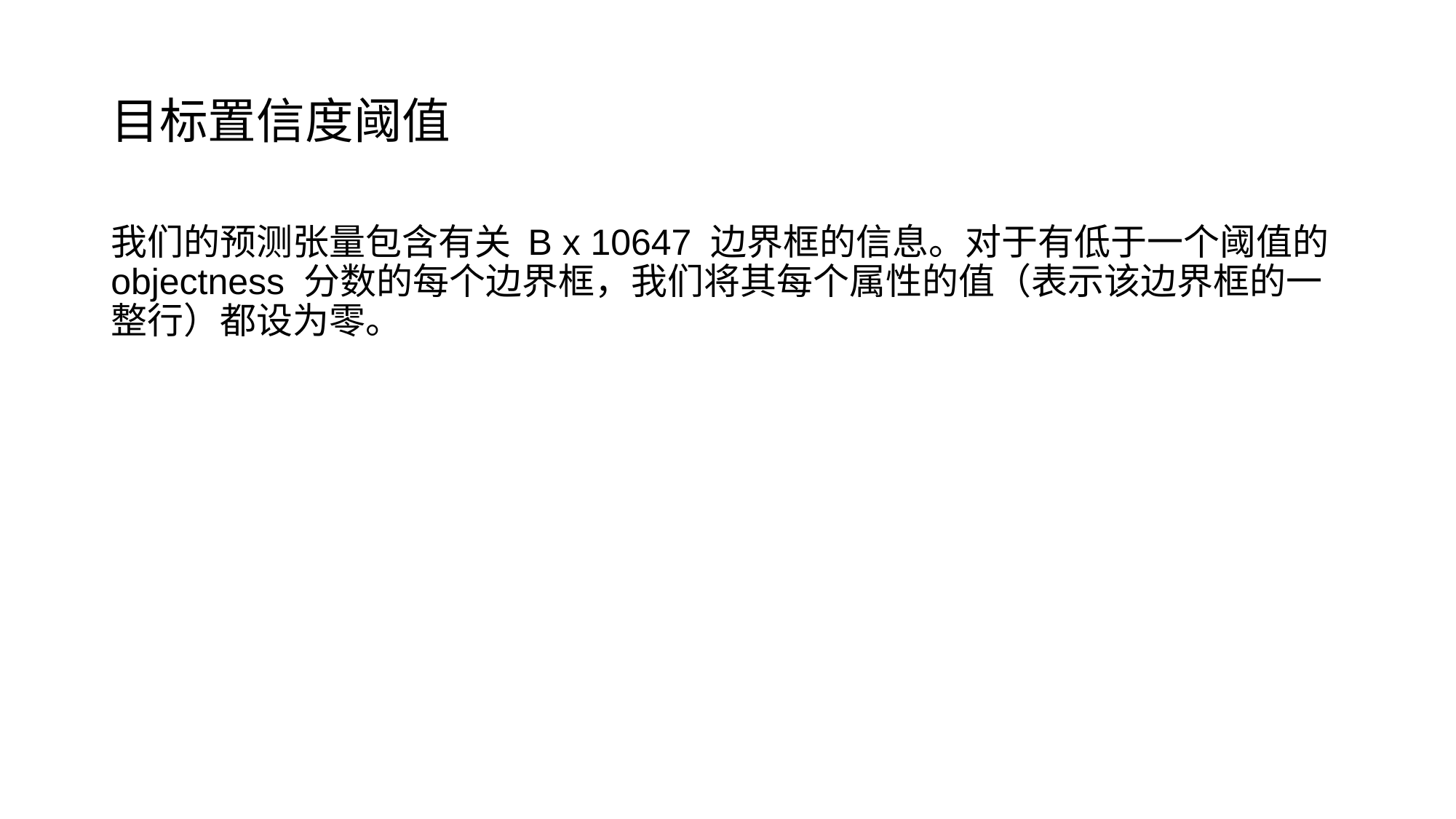

# 目标置信度阈值
我们的预测张量包含有关 B x 10647 边界框的信息。对于有低于一个阈值的 objectness 分数的每个边界框，我们将其每个属性的值（表示该边界框的一整行）都设为零。